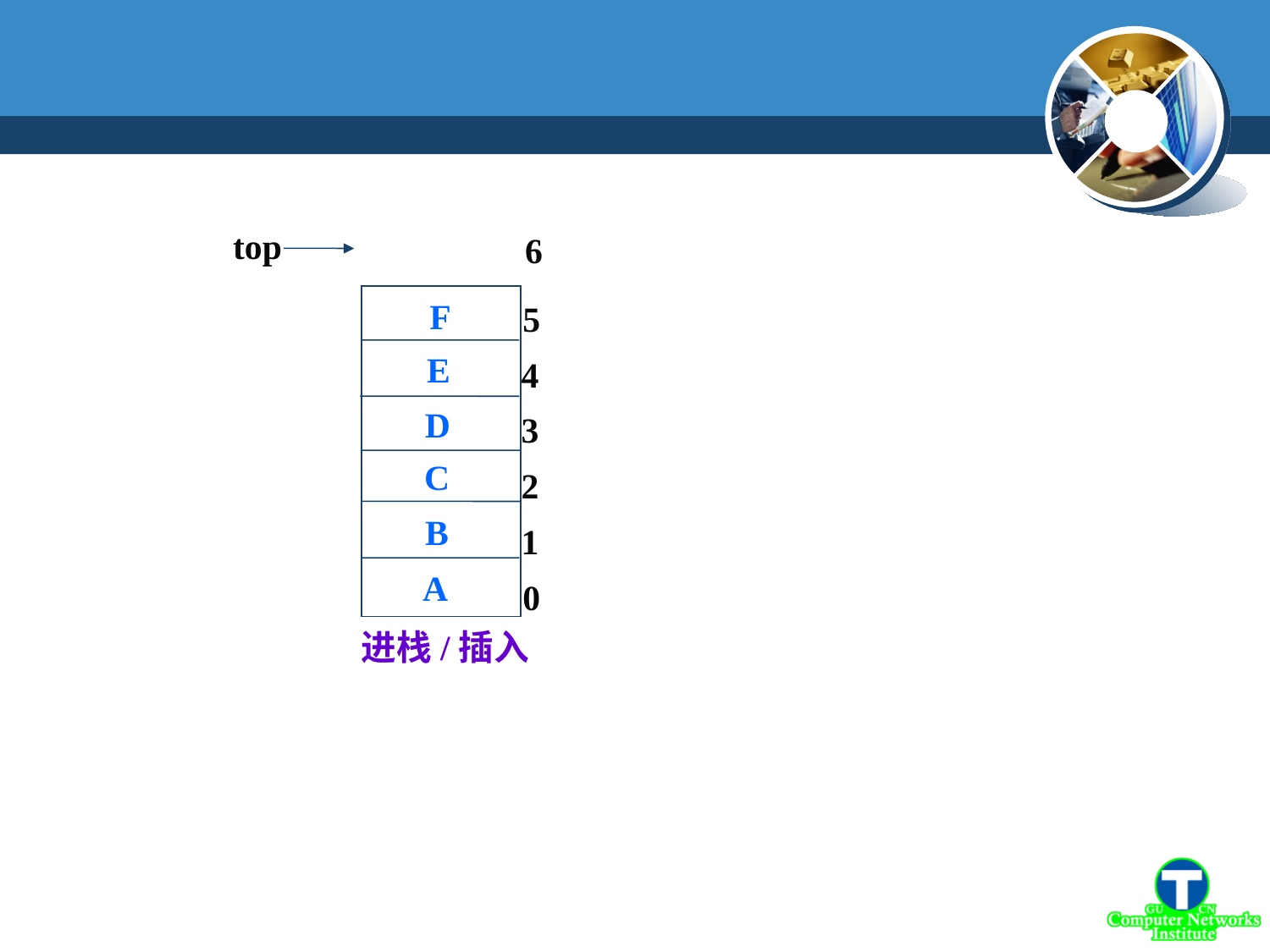

top

6

5
4
3
2
1
0
F
E
D
C
B
A
进栈/插入